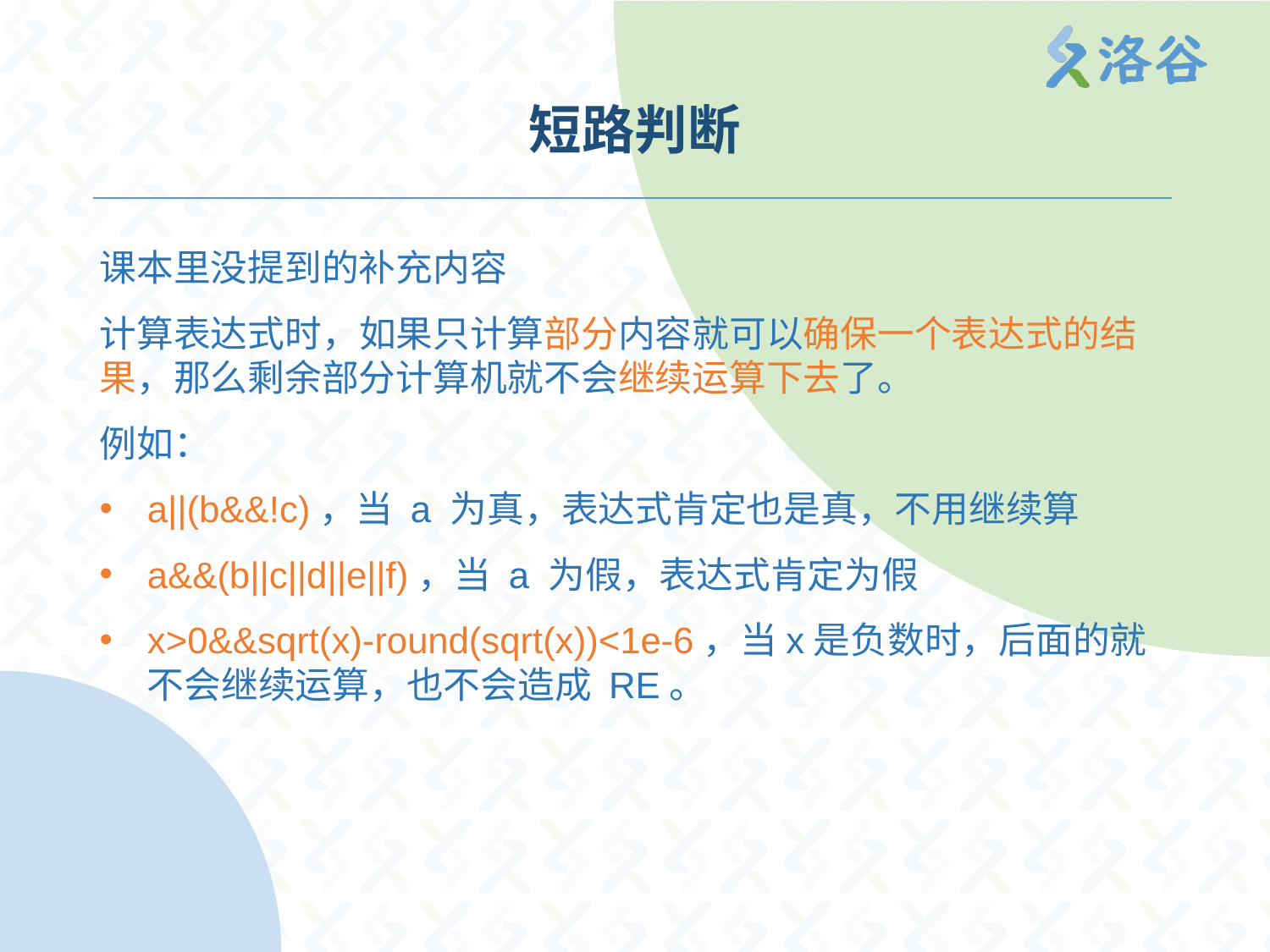

# 短路判断
课本里没提到的补充内容
计算表达式时，如果只计算部分内容就可以确保一个表达式的结果，那么剩余部分计算机就不会继续运算下去了。
例如：
a||(b&&!c)，当 a 为真，表达式肯定也是真，不用继续算
a&&(b||c||d||e||f)，当 a 为假，表达式肯定为假
x>0&&sqrt(x)-round(sqrt(x))<1e-6，当x是负数时，后面的就不会继续运算，也不会造成 RE。